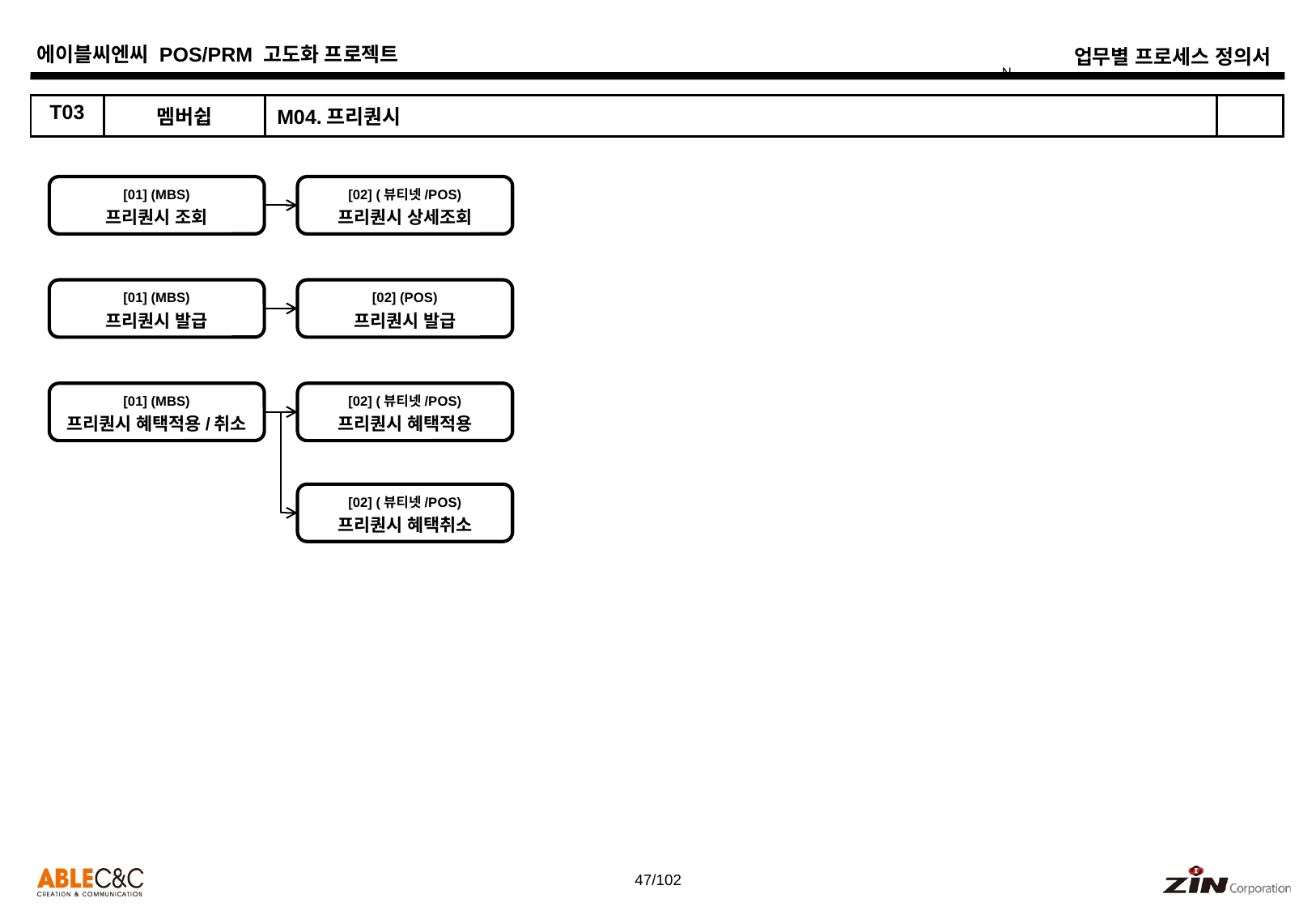

N
| T03 | 멤버쉽 | M04.프리퀀시 |  |
| --- | --- | --- | --- |
[01] (MBS)
프리퀀시 조회
[02] (뷰티넷/POS)
프리퀀시 상세조회
[01] (MBS)
프리퀀시 발급
[02] (POS)
프리퀀시 발급
[01] (MBS)
프리퀀시 혜택적용/취소
[02] (뷰티넷/POS)
프리퀀시 혜택적용
[02] (뷰티넷/POS)
프리퀀시 혜택취소